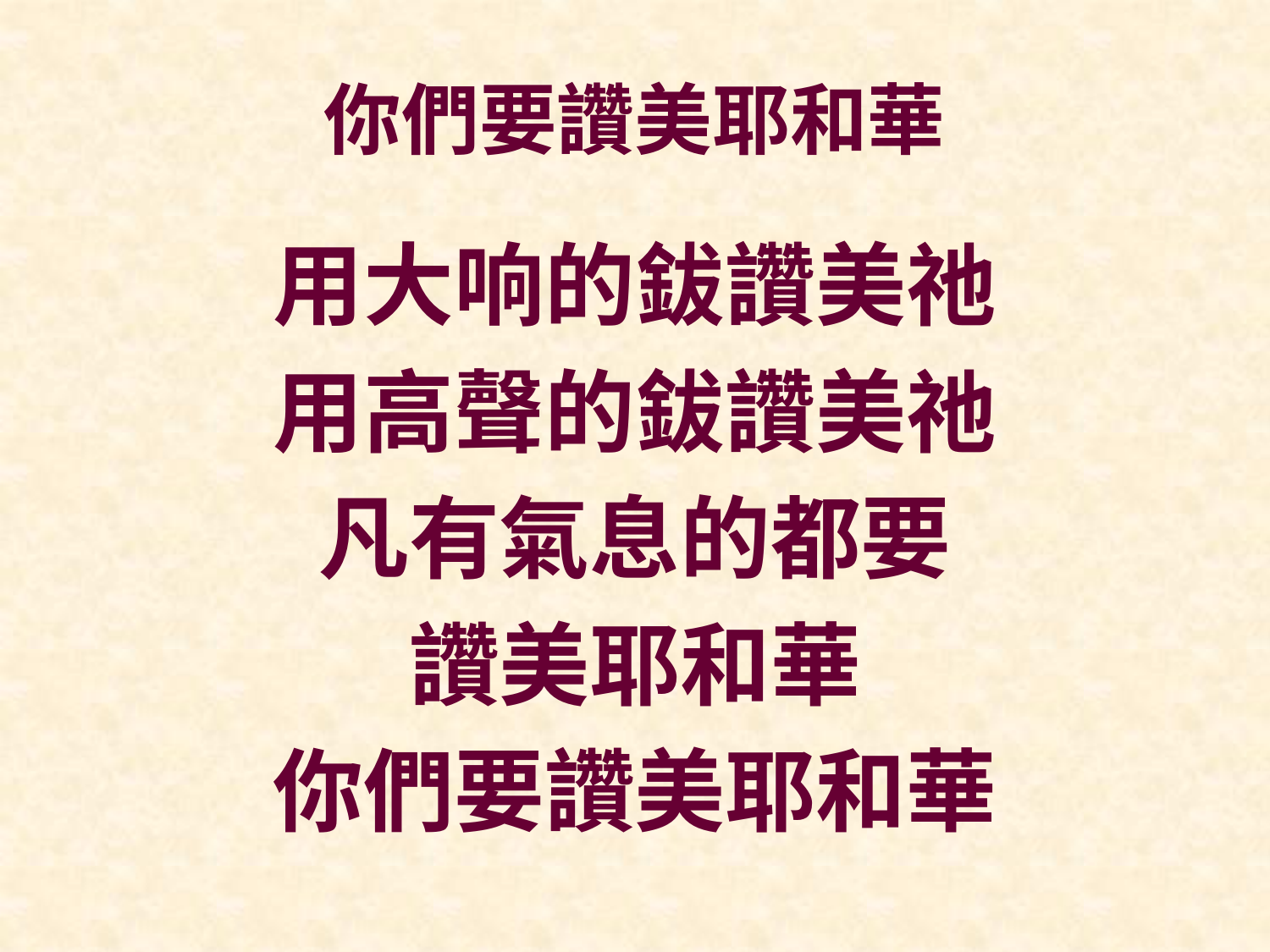

# 你們要讚美耶和華
用大响的鈸讚美祂
用高聲的鈸讚美祂
凡有氣息的都要
讚美耶和華
你們要讚美耶和華